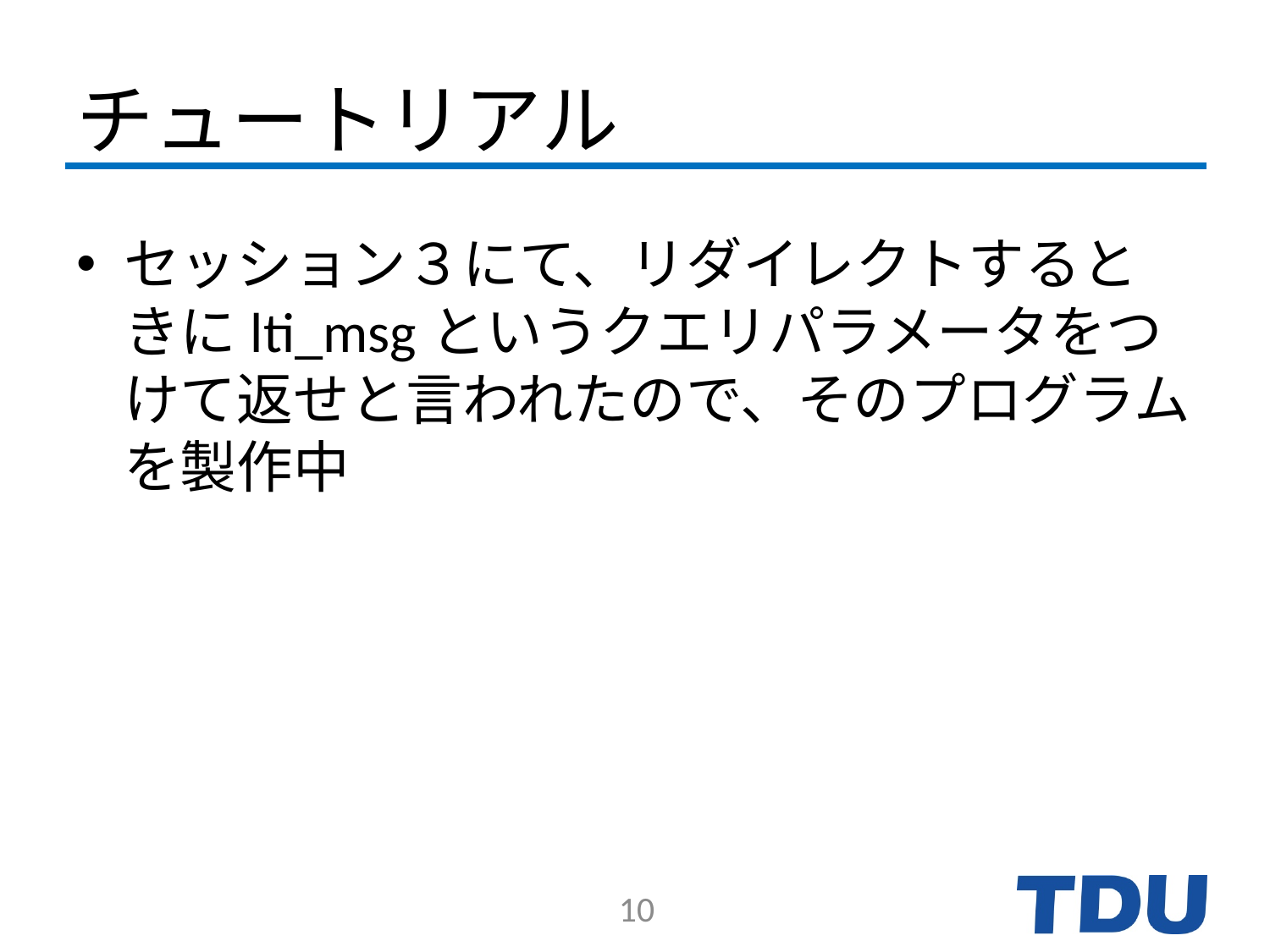

# チュートリアル
セッション３にて、リダイレクトするときにlti_msgというクエリパラメータをつけて返せと言われたので、そのプログラムを製作中
10